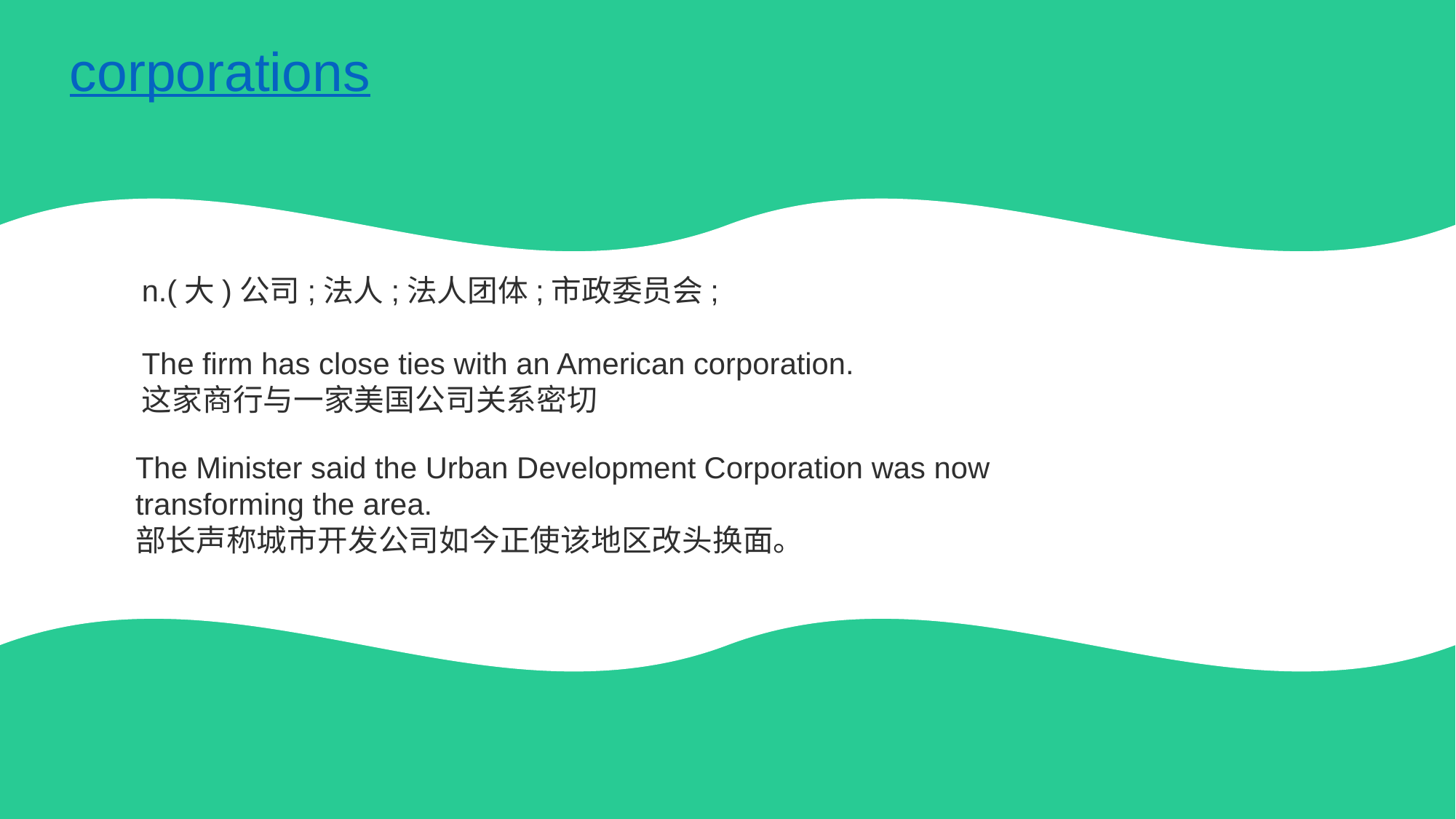

corporations
n.(大)公司;法人;法人团体;市政委员会;

The firm has close ties with an American corporation.
这家商行与一家美国公司关系密切
The Minister said the Urban Development Corporation was now transforming the area.
部长声称城市开发公司如今正使该地区改头换面。